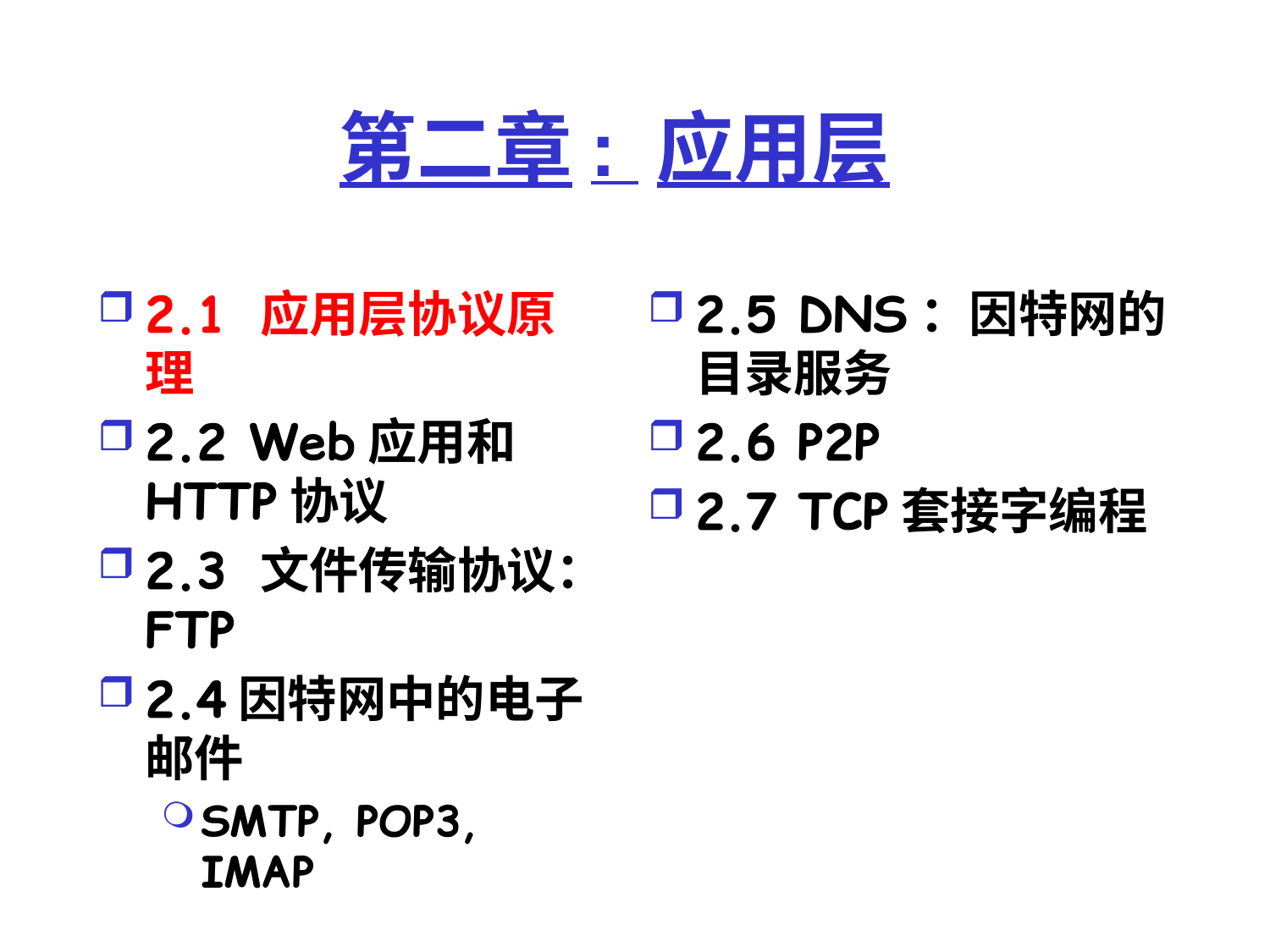

第二章: 应用层
2.1 应用层协议原理
2.2 Web应用和 HTTP协议
2.3 文件传输协议：FTP
2.4因特网中的电子邮件
SMTP, POP3, IMAP

2.5 DNS：因特网的目录服务
2.6 P2P
2.7 TCP套接字编程